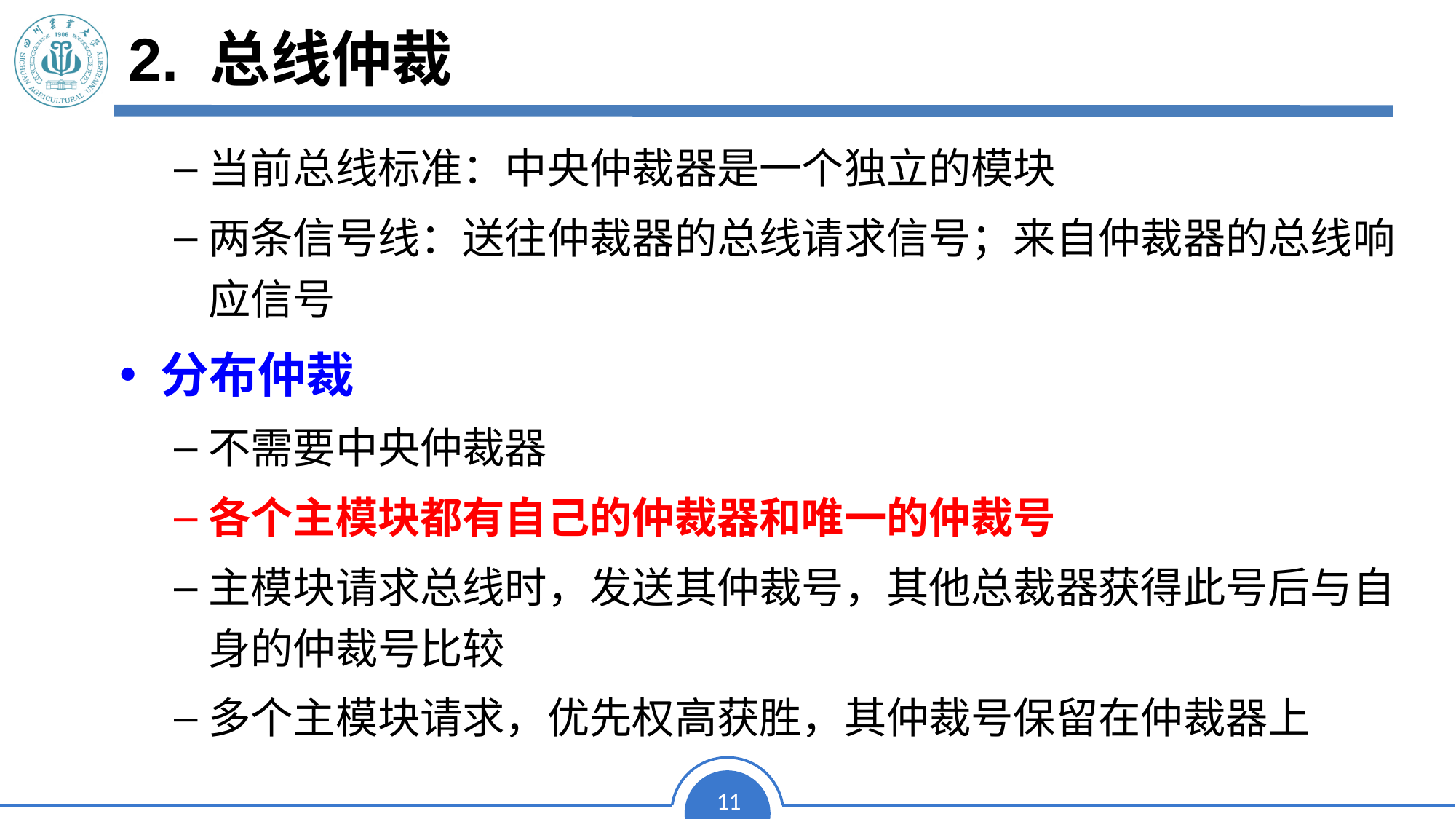

# 2. 总线仲裁
2. 总线仲裁
当前总线标准：中央仲裁器是一个独立的模块
两条信号线：送往仲裁器的总线请求信号；来自仲裁器的总线响应信号
分布仲裁
不需要中央仲裁器
各个主模块都有自己的仲裁器和唯一的仲裁号
主模块请求总线时，发送其仲裁号，其他总裁器获得此号后与自身的仲裁号比较
多个主模块请求，优先权高获胜，其仲裁号保留在仲裁器上